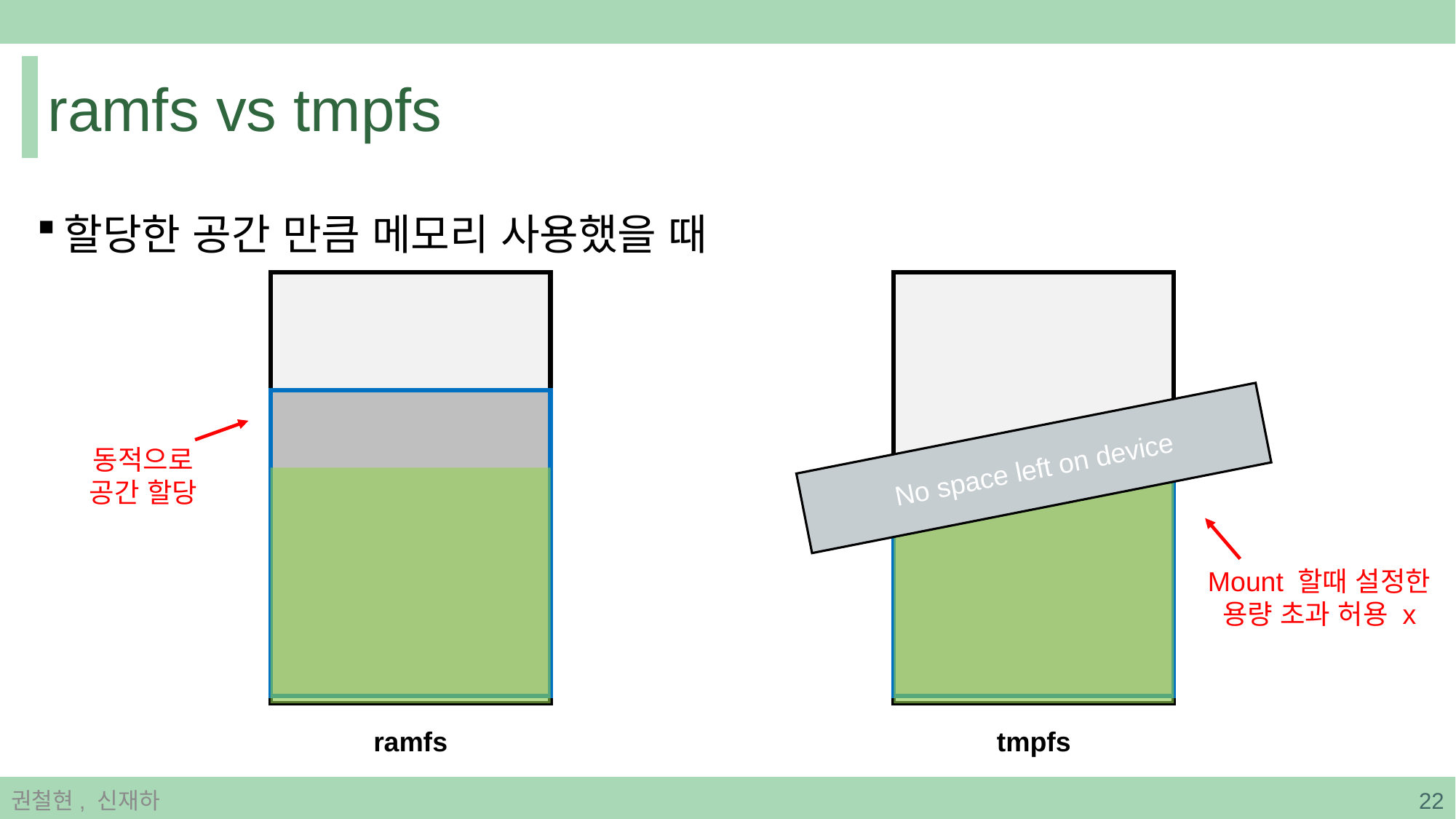

# ramfs vs tmpfs
할당한 공간 만큼 메모리 사용했을 때

No space left on device
동적으로 공간 할당

Mount 할때 설정한 용량 초과 허용 x
ramfs
tmpfs
권철현, 신재하
22